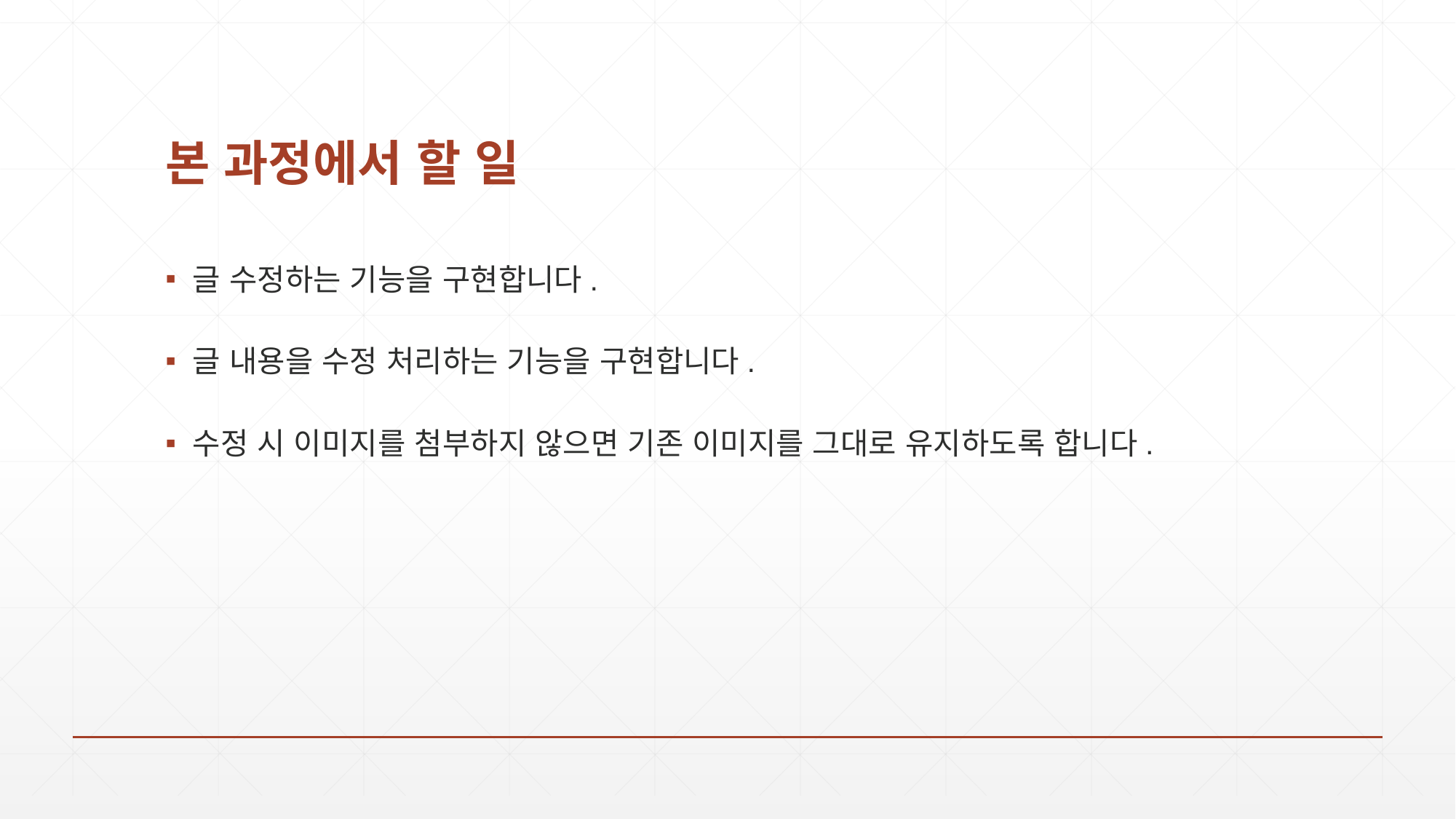

# 본 과정에서 할 일
글 수정하는 기능을 구현합니다.
글 내용을 수정 처리하는 기능을 구현합니다.
수정 시 이미지를 첨부하지 않으면 기존 이미지를 그대로 유지하도록 합니다.